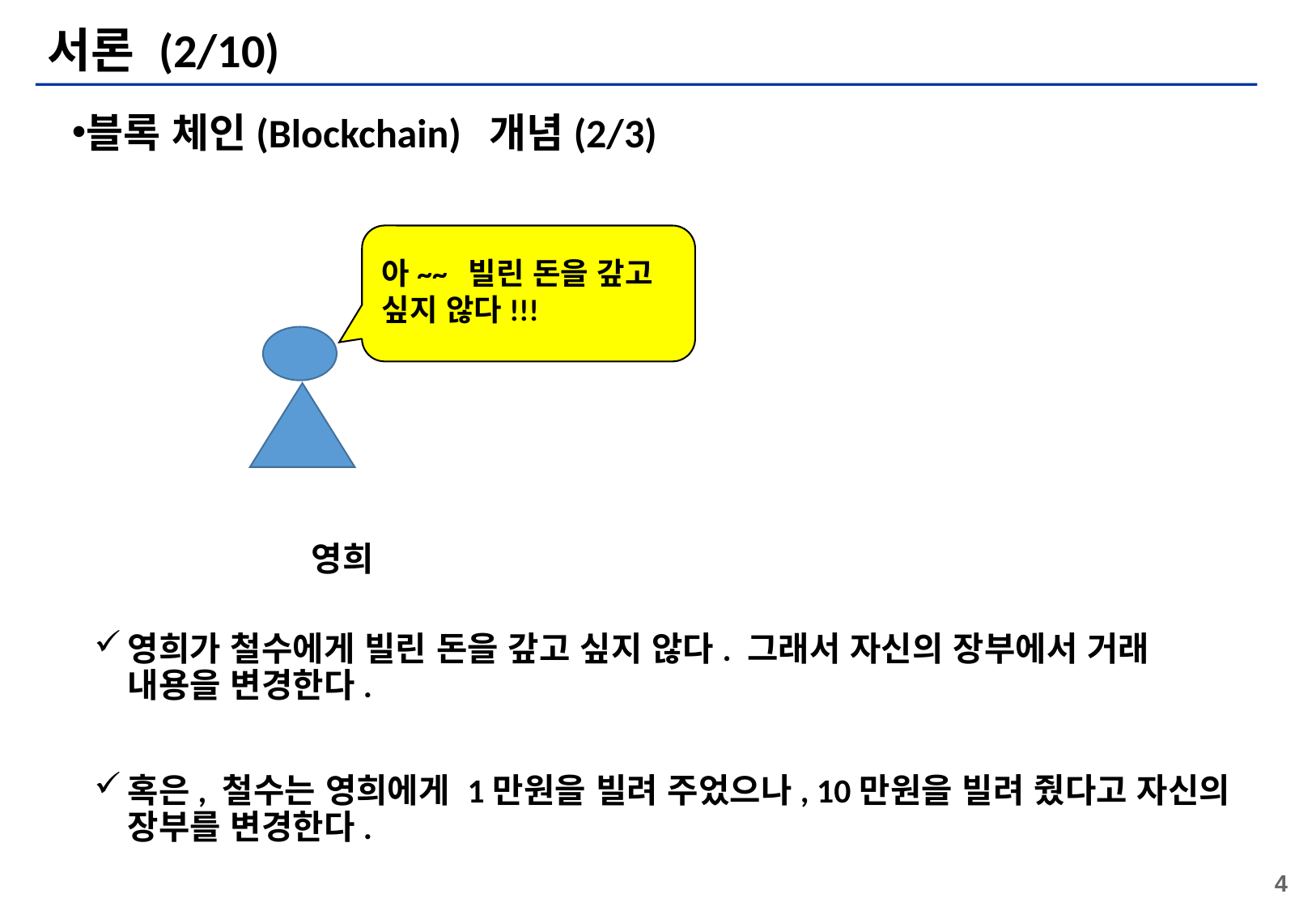

# 서론 (2/10)
블록 체인(Blockchain)  개념(2/3)

                      영희

영희가 철수에게 빌린 돈을 갚고 싶지 않다. 그래서 자신의 장부에서 거래 내용을 변경한다.

혹은, 철수는 영희에게 1만원을 빌려 주었으나, 10만원을 빌려 줬다고 자신의 장부를 변경한다.

아~~  빌린 돈을 갚고 싶지 않다!!!